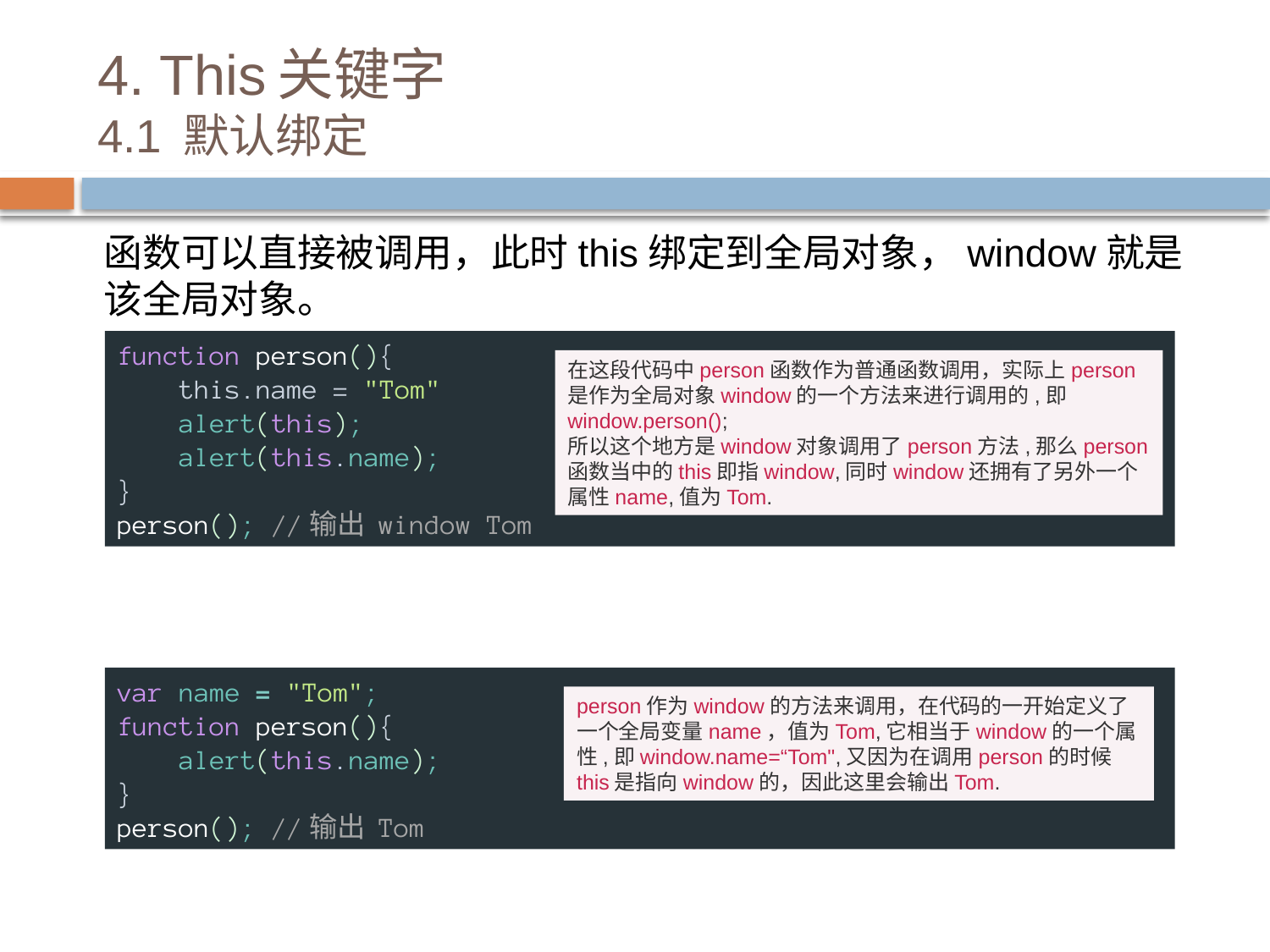

# 4. This关键字 4.1 默认绑定
函数可以直接被调用，此时this绑定到全局对象，window就是该全局对象。

function person(){
    this.name = "Tom"
    alert(this);
    alert(this.name);
}
person(); //输出 window Tom
在这段代码中person函数作为普通函数调用，实际上person是作为全局对象window的一个方法来进行调用的,即window.person();
所以这个地方是window对象调用了person方法,那么person函数当中的this即指window,同时window还拥有了另外一个属性name,值为Tom.
var name = "Tom";
function person(){
    alert(this.name);
}
person(); //输出 Tom
person作为window的方法来调用，在代码的一开始定义了一个全局变量name，值为Tom,它相当于window的一个属性,即window.name=“Tom",又因为在调用person的时候this是指向window的，因此这里会输出Tom.